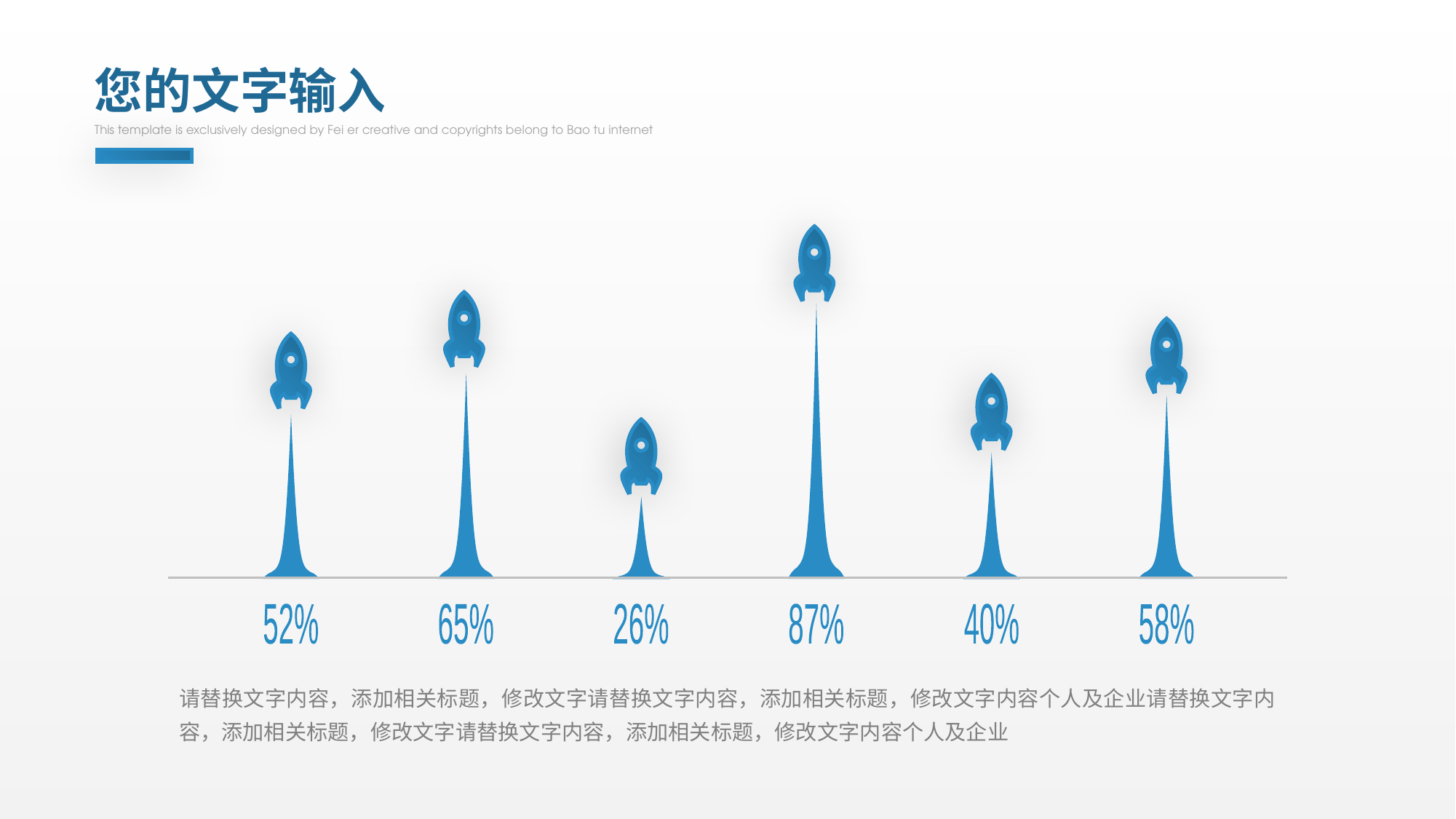

您的文字输入
This template is exclusively designed by Fei er creative and copyrights belong to Bao tu internet

52%
65%
26%
87%
40%
58%
请替换文字内容，添加相关标题，修改文字请替换文字内容，添加相关标题，修改文字内容个人及企业请替换文字内容，添加相关标题，修改文字请替换文字内容，添加相关标题，修改文字内容个人及企业